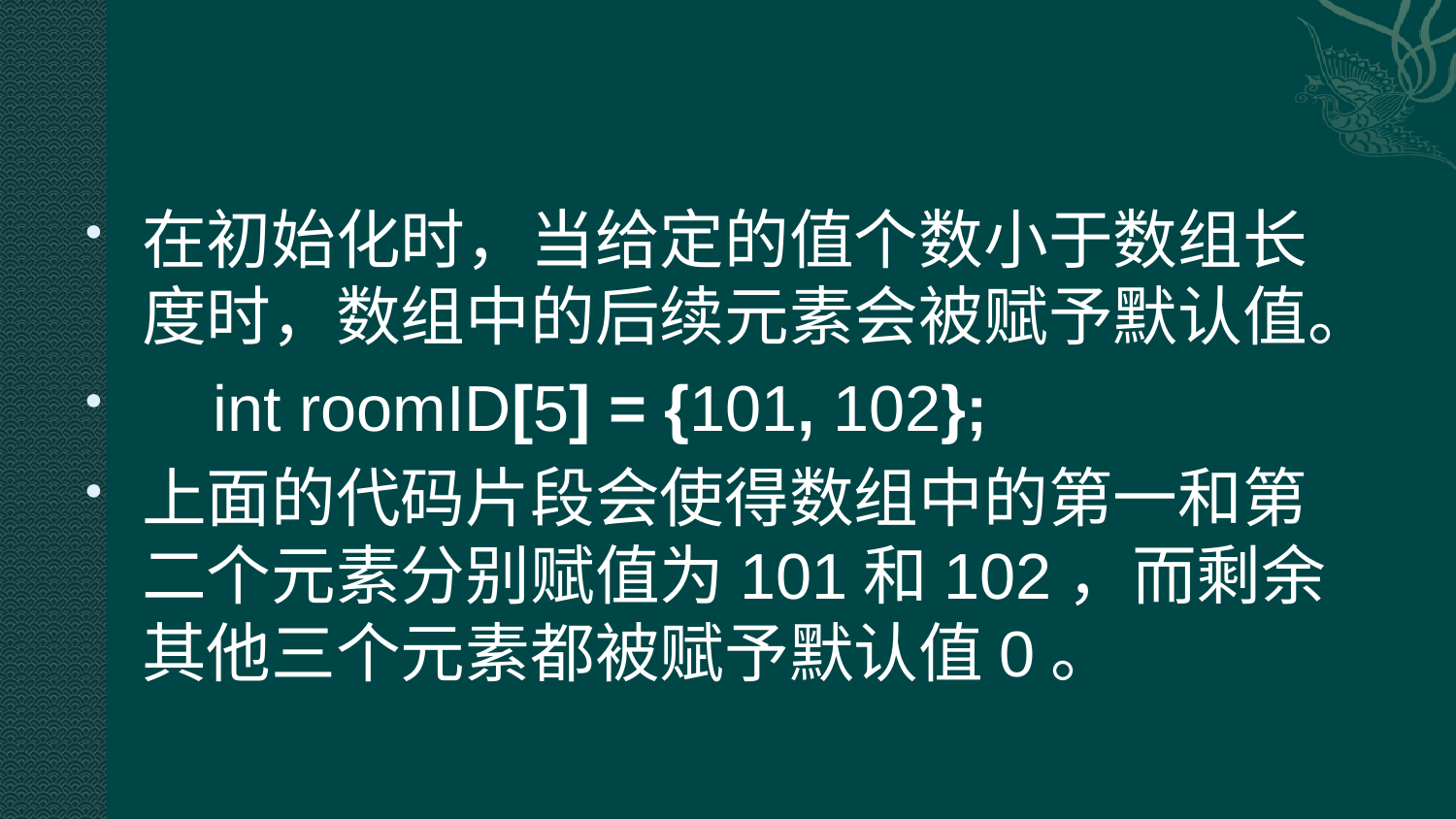

#
在初始化时，当给定的值个数小于数组长度时，数组中的后续元素会被赋予默认值。
    int roomID[5] = {101, 102};
上面的代码片段会使得数组中的第一和第二个元素分别赋值为101和102，而剩余其他三个元素都被赋予默认值0。